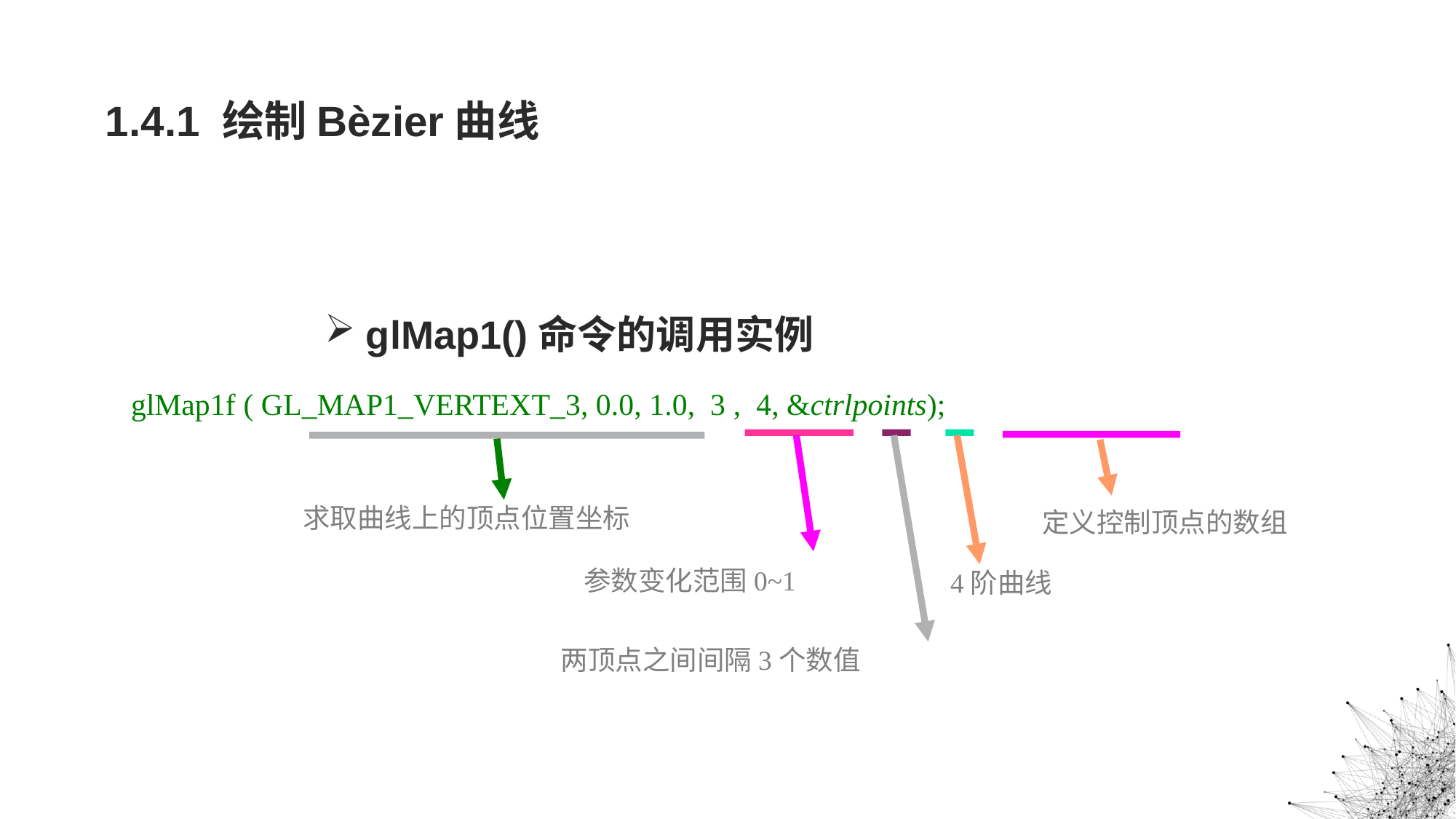

# 1.4.1 绘制Bèzier曲线
glMap1()命令的调用实例
glMap1f ( GL_MAP1_VERTEXT_3, 0.0, 1.0,  3 ,  4, &ctrlpoints);

两顶点之间间隔3个数值

参数变化范围0~1

4阶曲线

求取曲线上的顶点位置坐标

定义控制顶点的数组